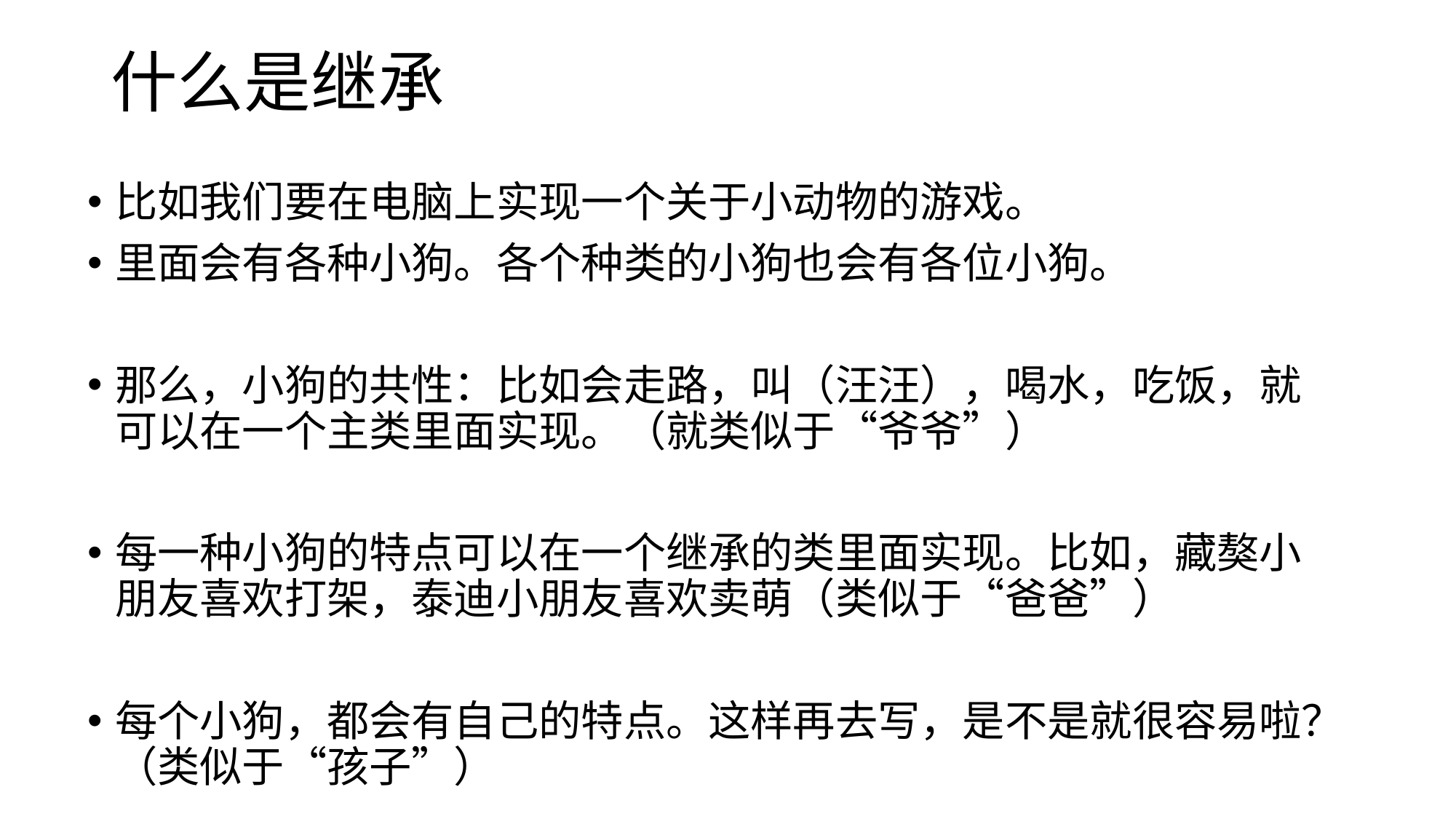

# 什么是继承
比如我们要在电脑上实现一个关于小动物的游戏。
里面会有各种小狗。各个种类的小狗也会有各位小狗。

那么，小狗的共性：比如会走路，叫（汪汪），喝水，吃饭，就可以在一个主类里面实现。（就类似于“爷爷”）

每一种小狗的特点可以在一个继承的类里面实现。比如，藏獒小朋友喜欢打架，泰迪小朋友喜欢卖萌（类似于“爸爸”）

每个小狗，都会有自己的特点。这样再去写，是不是就很容易啦？（类似于“孩子”）